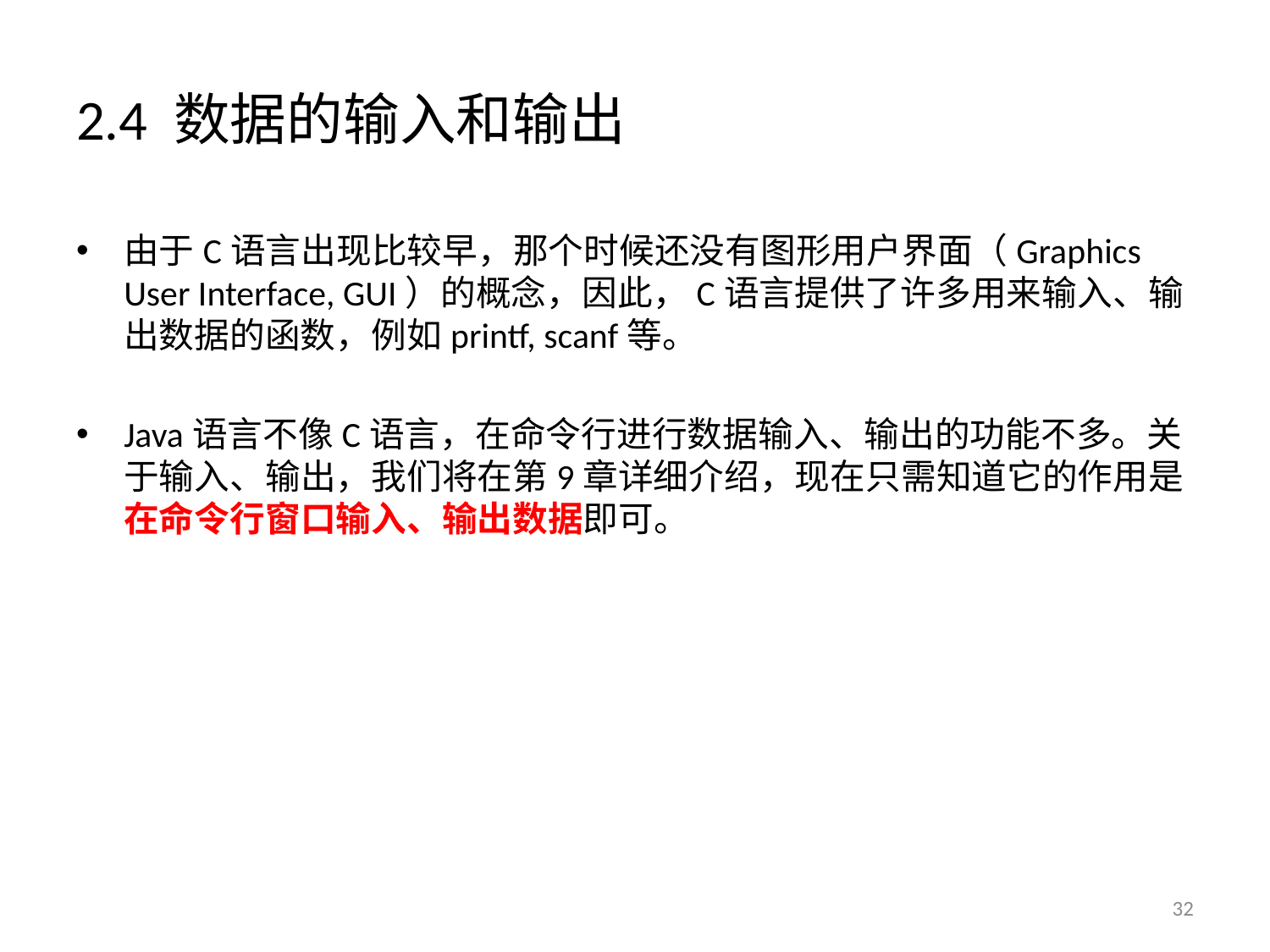

# 2.4 数据的输入和输出
由于C语言出现比较早，那个时候还没有图形用户界面（Graphics User Interface, GUI）的概念，因此，C语言提供了许多用来输入、输出数据的函数，例如printf, scanf等。

Java语言不像C语言，在命令行进行数据输入、输出的功能不多。关于输入、输出，我们将在第9章详细介绍，现在只需知道它的作用是在命令行窗口输入、输出数据即可。
32